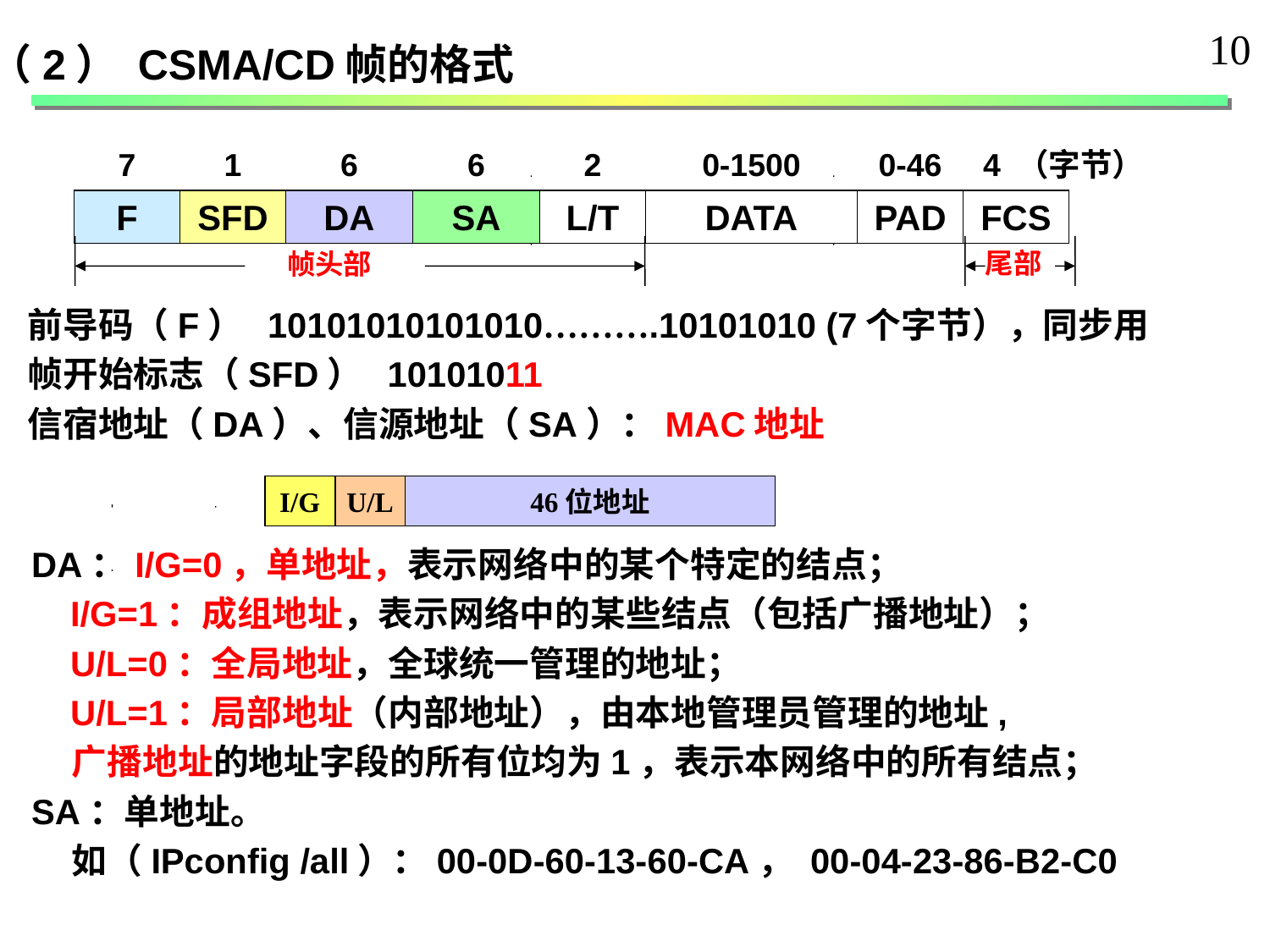

10
（2） CSMA/CD帧的格式

7
1
6
6
2
0-1500
0-46
4 （字节）

F
SFD
DA
SA
L/T
DATA
PAD
FCS

尾部
帧头部

前导码（F）  10101010101010……….10101010 (7个字节），同步用
帧开始标志（SFD）  10101011
信宿地址（DA）、信源地址（SA）：MAC地址
I/G
U/L
46位地址

DA：I/G=0，单地址，表示网络中的某个特定的结点；
    I/G=1：成组地址，表示网络中的某些结点（包括广播地址）；
    U/L=0：全局地址，全球统一管理的地址；
    U/L=1：局部地址（内部地址），由本地管理员管理的地址,
    广播地址的地址字段的所有位均为1，表示本网络中的所有结点；
SA：单地址。
    如（IPconfig /all）：00-0D-60-13-60-CA， 00-04-23-86-B2-C0